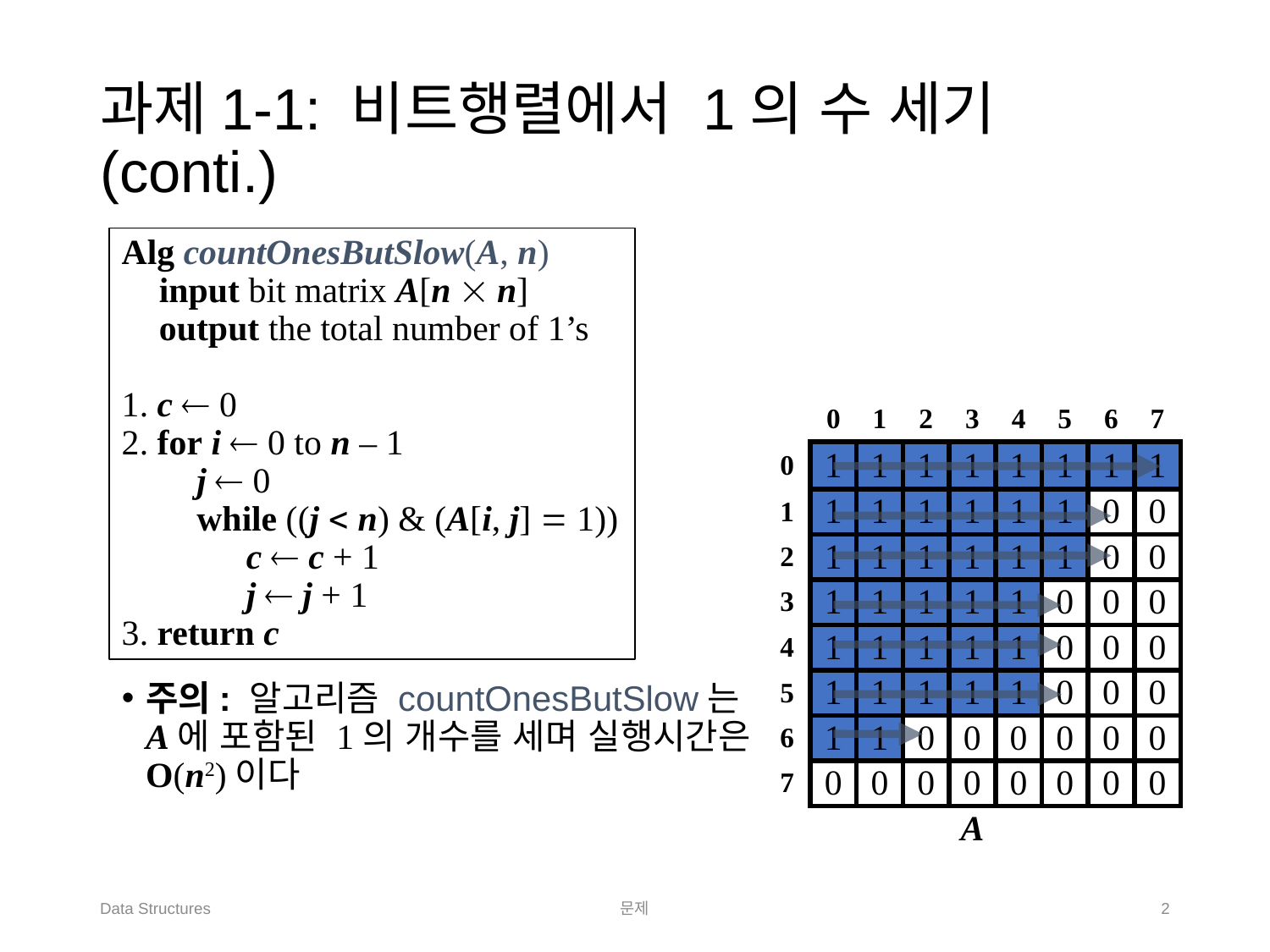

# 과제1-1: 비트행렬에서 1의 수 세기 (conti.)
Alg countOnesButSlow(A, n)
	input bit matrix A[n × n]
	output the total number of 1’s

1. c ← 0
2. for i ← 0 to n – 1
		j ← 0
		while ((j < n) & (A[i, j] = 1))
			c ← c + 1
			j ← j + 1
3. return c
|  | 0 | 1 | 2 | 3 | 4 | 5 | 6 | 7 |
| --- | --- | --- | --- | --- | --- | --- | --- | --- |
| 0 | 1 | 1 | 1 | 1 | 1 | 1 | 1 | 1 |
| 1 | 1 | 1 | 1 | 1 | 1 | 1 | 0 | 0 |
| 2 | 1 | 1 | 1 | 1 | 1 | 1 | 0 | 0 |
| 3 | 1 | 1 | 1 | 1 | 1 | 0 | 0 | 0 |
| 4 | 1 | 1 | 1 | 1 | 1 | 0 | 0 | 0 |
| 5 | 1 | 1 | 1 | 1 | 1 | 0 | 0 | 0 |
| 6 | 1 | 1 | 0 | 0 | 0 | 0 | 0 | 0 |
| 7 | 0 | 0 | 0 | 0 | 0 | 0 | 0 | 0 |
| A |  |  |  |  |  |  |  |  |
주의: 알고리즘 countOnesButSlow는 A에 포함된 1의 개수를 세며 실행시간은 O(n2)이다
Data Structures
문제
2